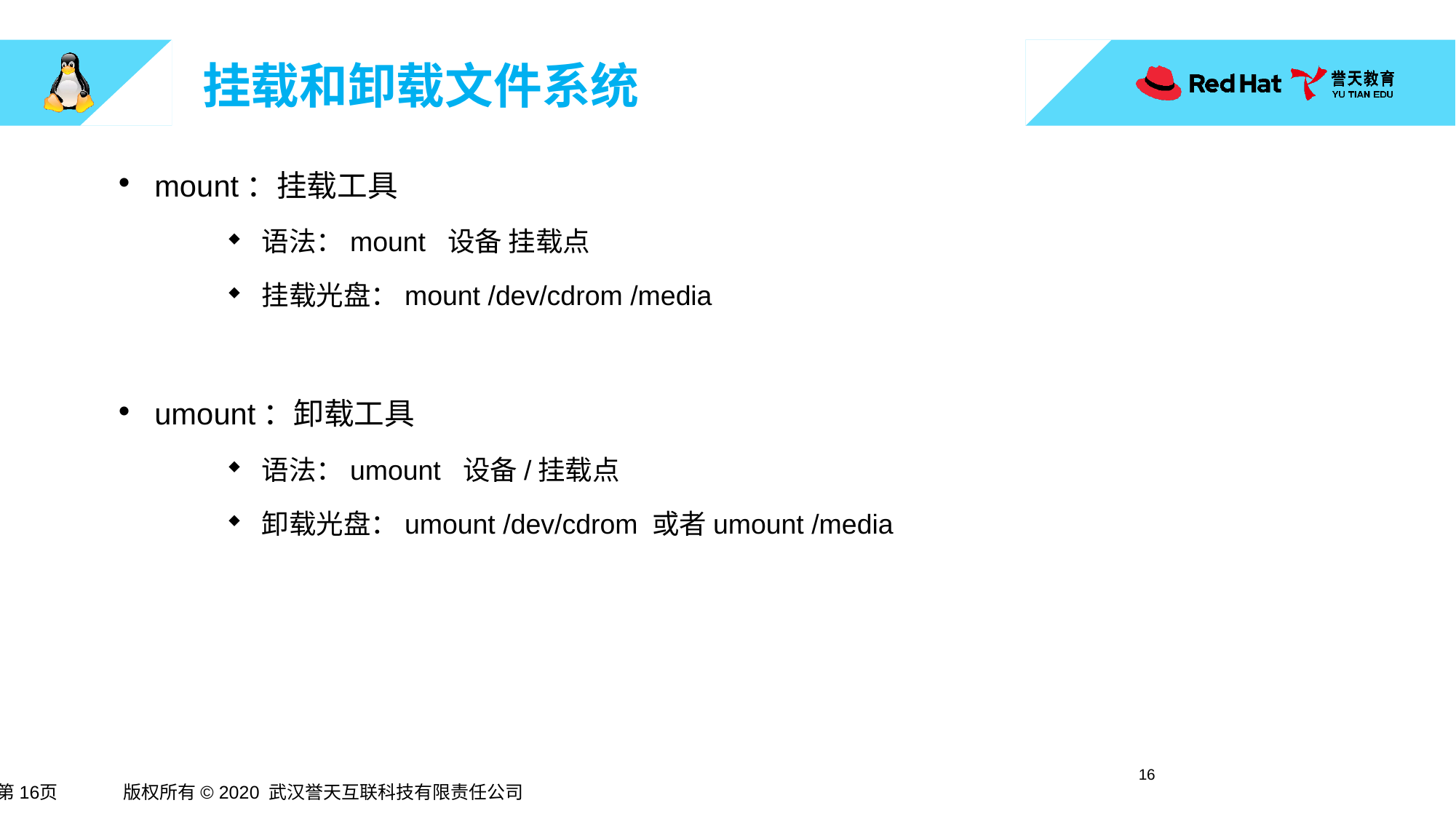

# 挂载和卸载文件系统
mount：挂载工具
语法：mount  设备 挂载点
挂载光盘：mount /dev/cdrom /media

umount：卸载工具
语法：umount  设备/挂载点
卸载光盘：umount /dev/cdrom 或者umount /media
16